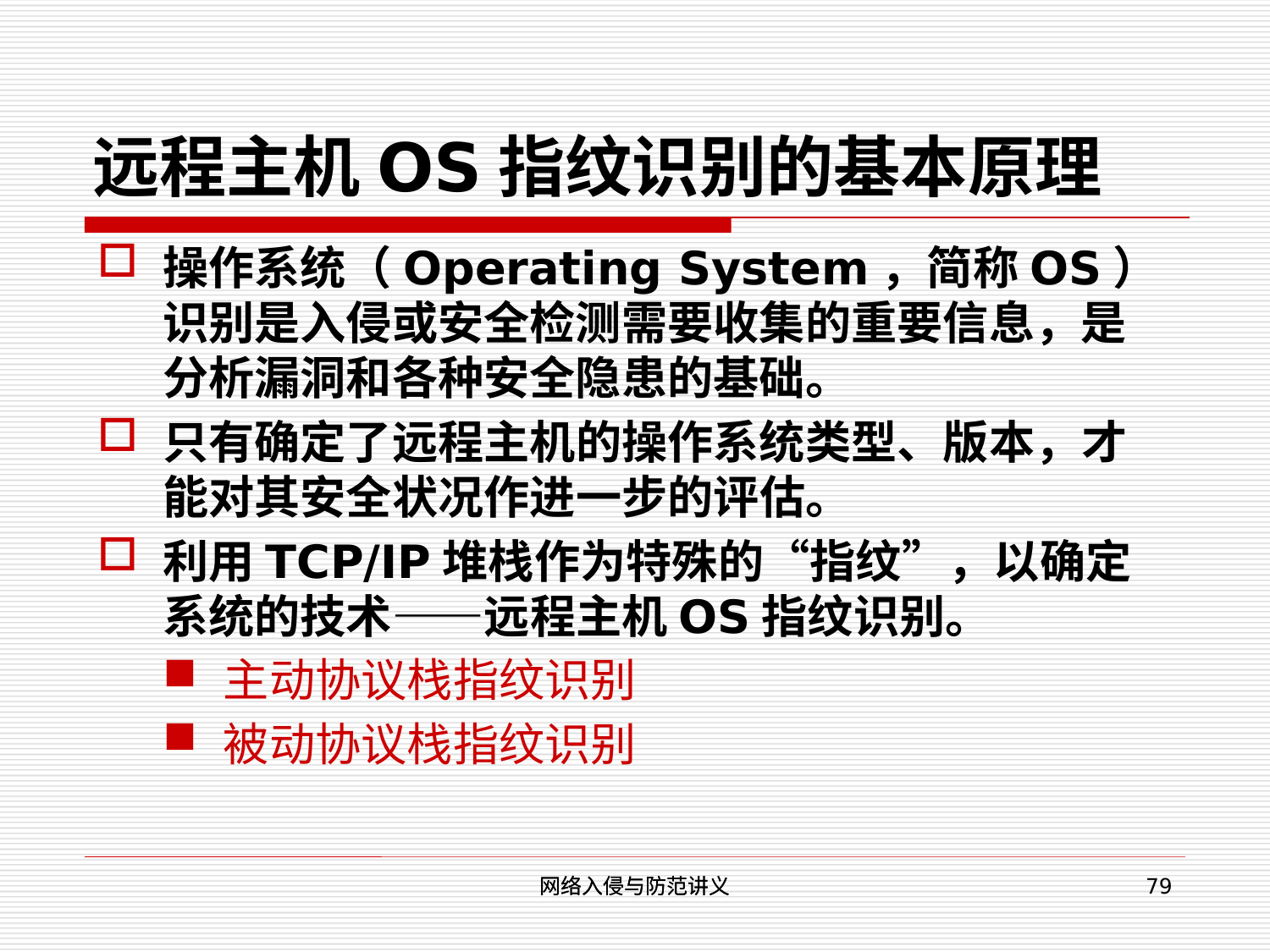

# 远程主机OS指纹识别的基本原理
操作系统（Operating System，简称OS）识别是入侵或安全检测需要收集的重要信息，是分析漏洞和各种安全隐患的基础。
只有确定了远程主机的操作系统类型、版本，才能对其安全状况作进一步的评估。
利用TCP/IP堆栈作为特殊的“指纹”，以确定系统的技术——远程主机OS指纹识别。
主动协议栈指纹识别
被动协议栈指纹识别

网络入侵与防范讲义
网络入侵与防范讲义
79
79